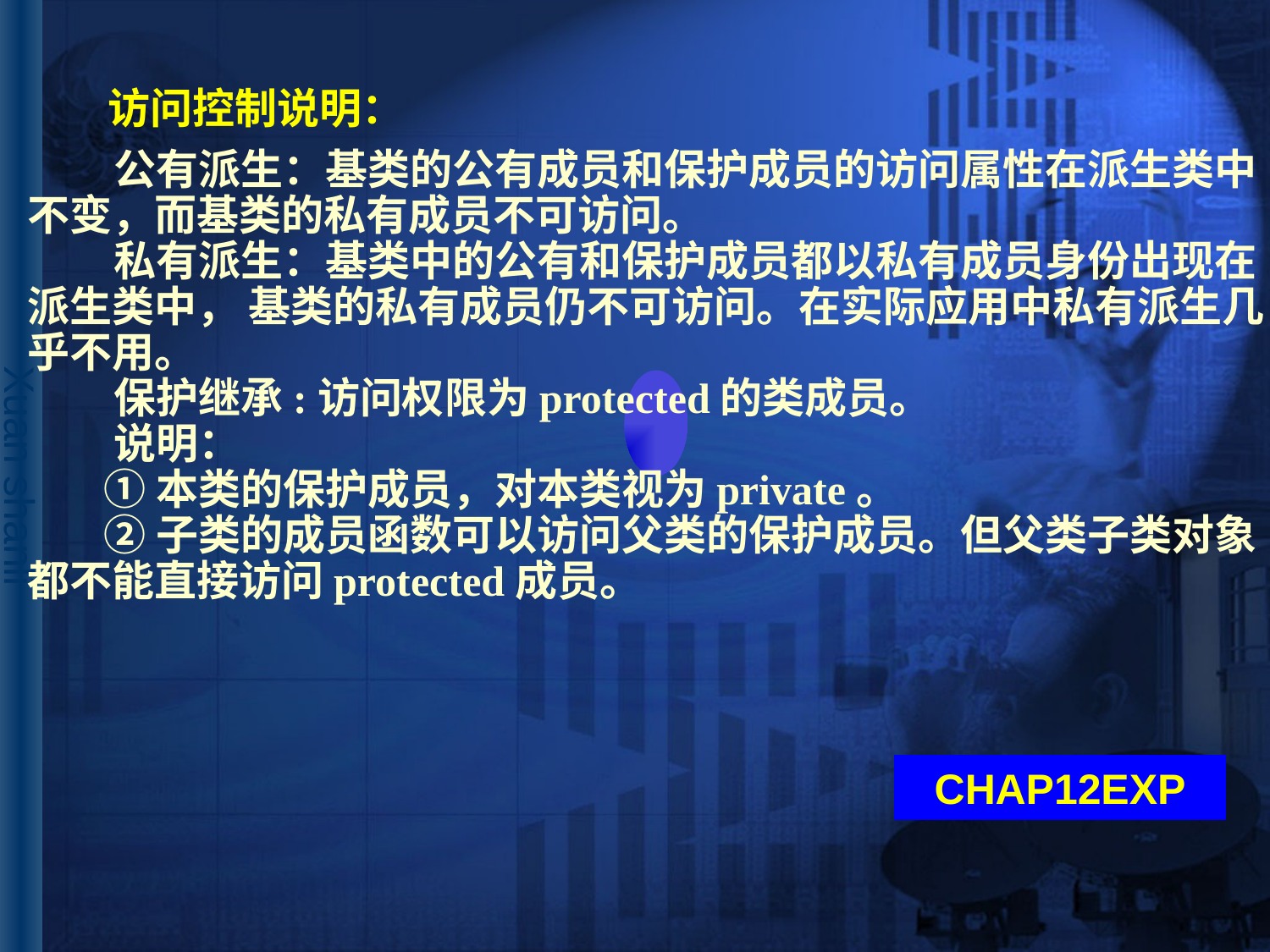

# 访问控制说明：
        公有派生：基类的公有成员和保护成员的访问属性在派生类中
不变，而基类的私有成员不可访问。
        私有派生：基类中的公有和保护成员都以私有成员身份出现在
派生类中， 基类的私有成员仍不可访问。在实际应用中私有派生几
乎不用。
        保护继承:访问权限为protected的类成员。
        说明：
        ①本类的保护成员，对本类视为private。
        ②子类的成员函数可以访问父类的保护成员。但父类子类对象
都不能直接访问protected成员。

CHAP12EXP